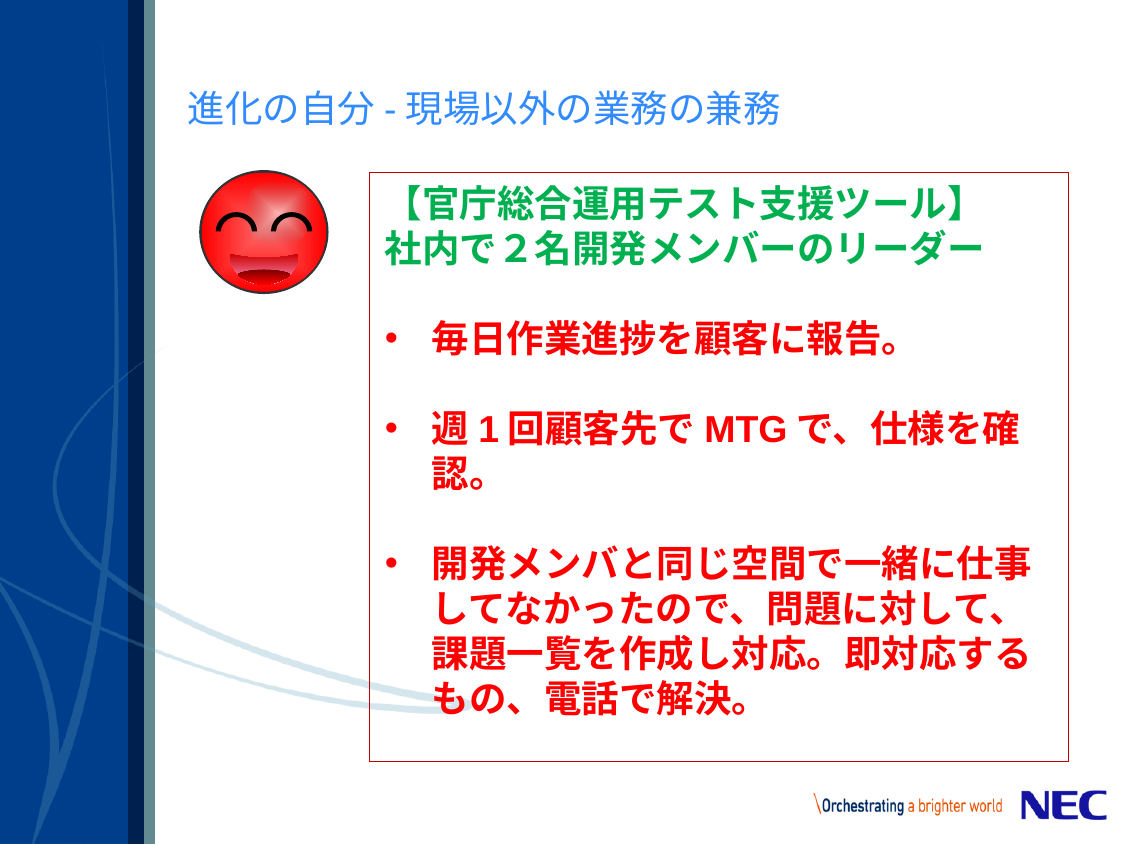

# 進化の自分-現場以外の業務の兼務

【官庁総合運用テスト支援ツール】
社内で２名開発メンバーのリーダー

毎日作業進捗を顧客に報告。

週1回顧客先でMTGで、仕様を確認。

開発メンバと同じ空間で一緒に仕事してなかったので、問題に対して、課題一覧を作成し対応。即対応するもの、電話で解決。